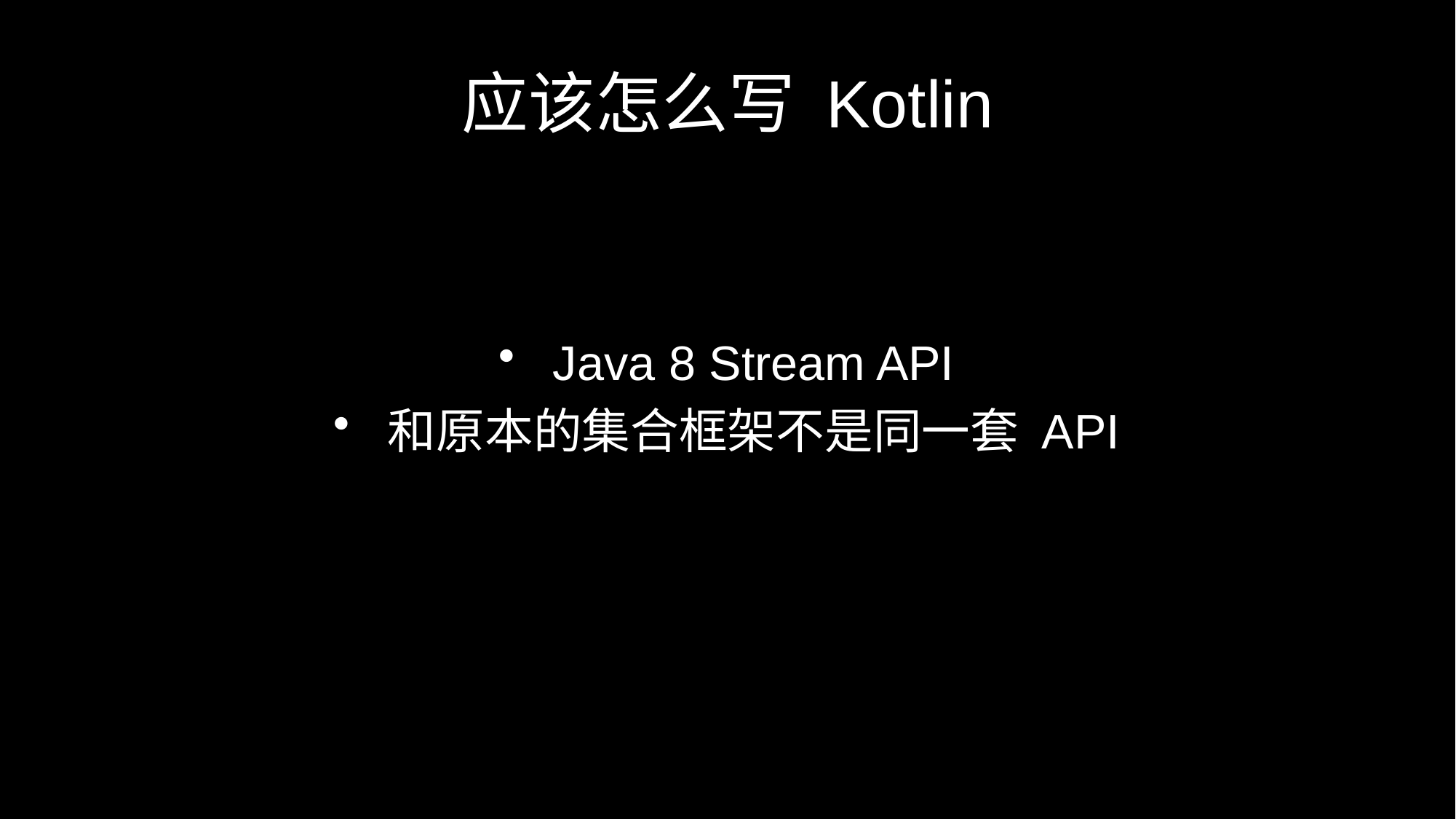

# 应该怎么写 Kotlin
Java 8 Stream API
和原本的集合框架不是同一套 API